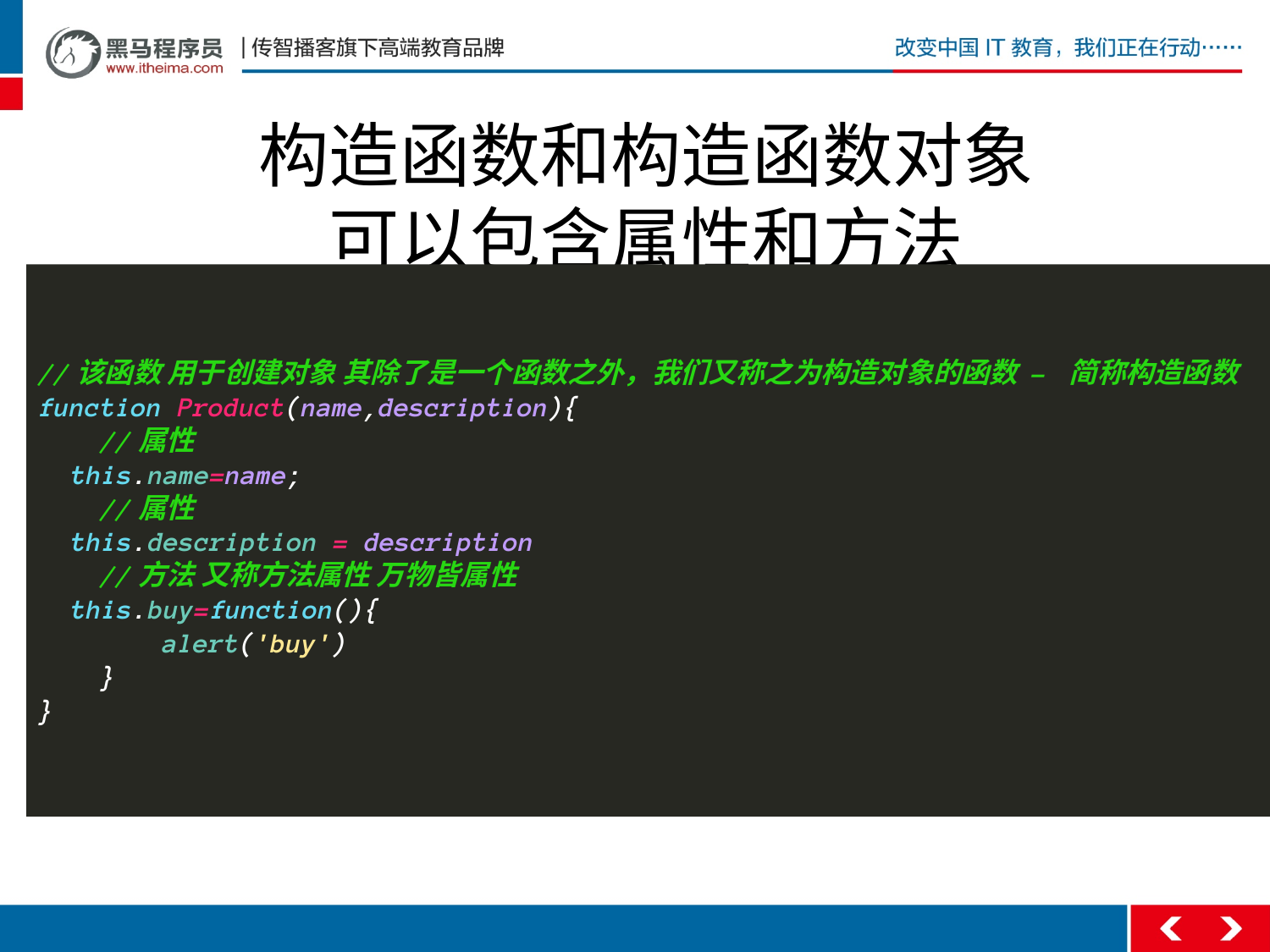

# 构造函数和构造函数对象 可以包含属性和方法
//该函数 用于创建对象 其除了是一个函数之外，我们又称之为构造对象的函数 - 简称构造函数
function Product(name,description){
    //属性
    this.name=name;
    //属性
    this.description = description
    //方法 又称方法属性 万物皆属性
    this.buy=function(){
        alert('buy')
    }
}